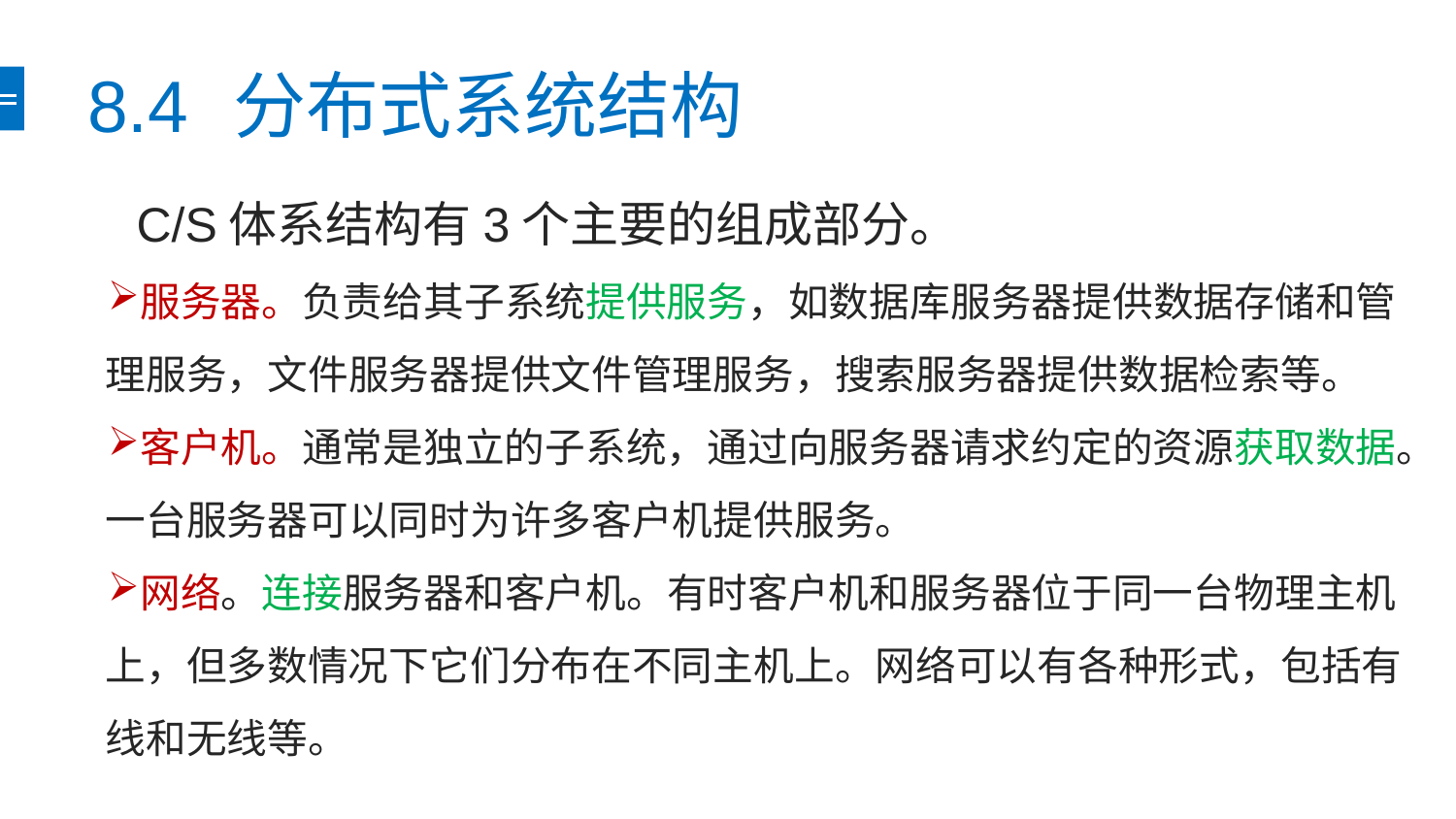

# 8.4	分布式系统结构
C/S体系结构有3个主要的组成部分。
服务器。负责给其子系统提供服务，如数据库服务器提供数据存储和管理服务，文件服务器提供文件管理服务，搜索服务器提供数据检索等。
客户机。通常是独立的子系统，通过向服务器请求约定的资源获取数据。一台服务器可以同时为许多客户机提供服务。
网络。连接服务器和客户机。有时客户机和服务器位于同一台物理主机上，但多数情况下它们分布在不同主机上。网络可以有各种形式，包括有线和无线等。